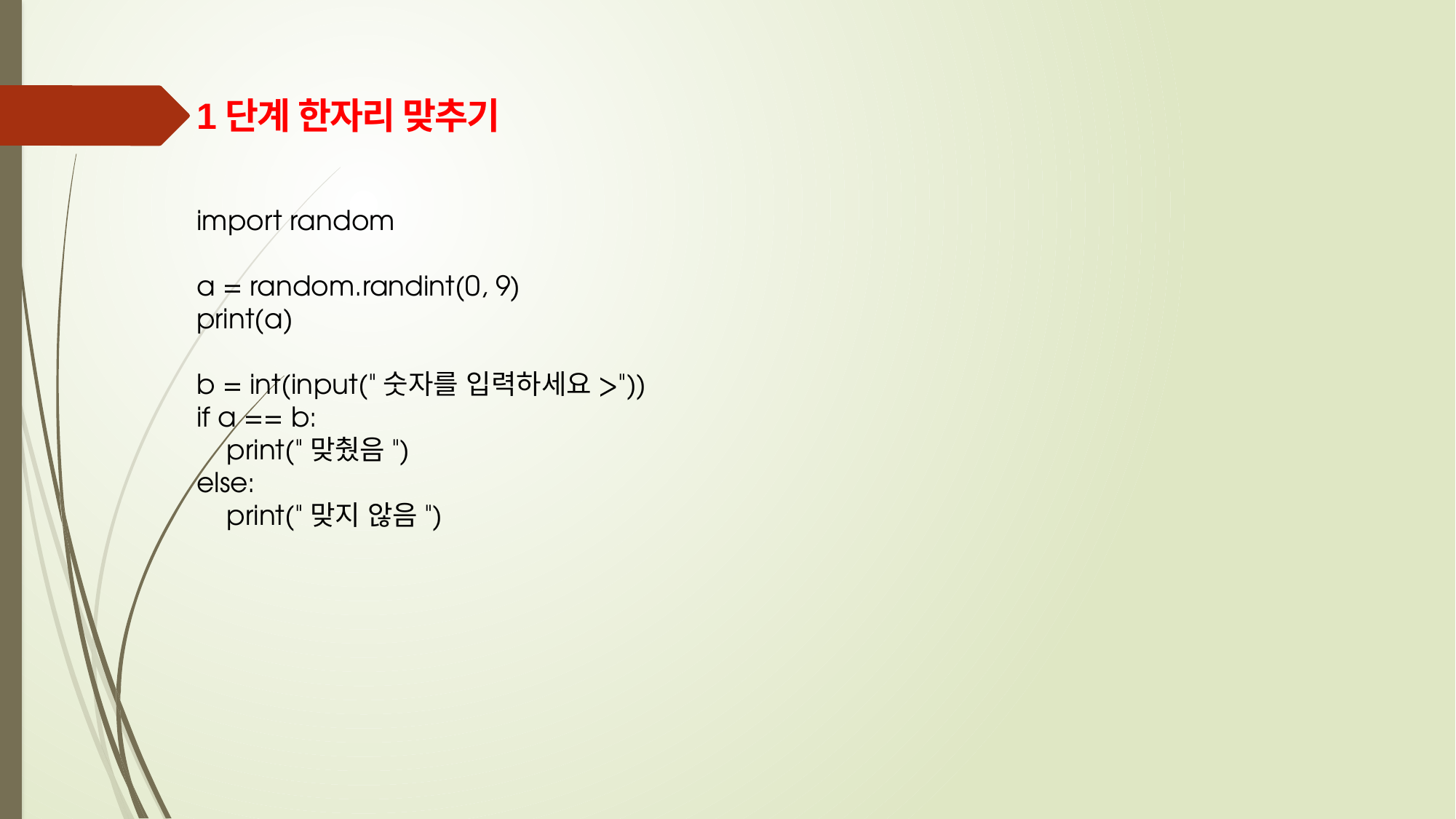

1단계 한자리 맞추기
import random

a = random.randint(0, 9)
print(a)

b = int(input("숫자를 입력하세요>"))
if a == b:
    print("맞췄음")
else:
    print("맞지 않음")